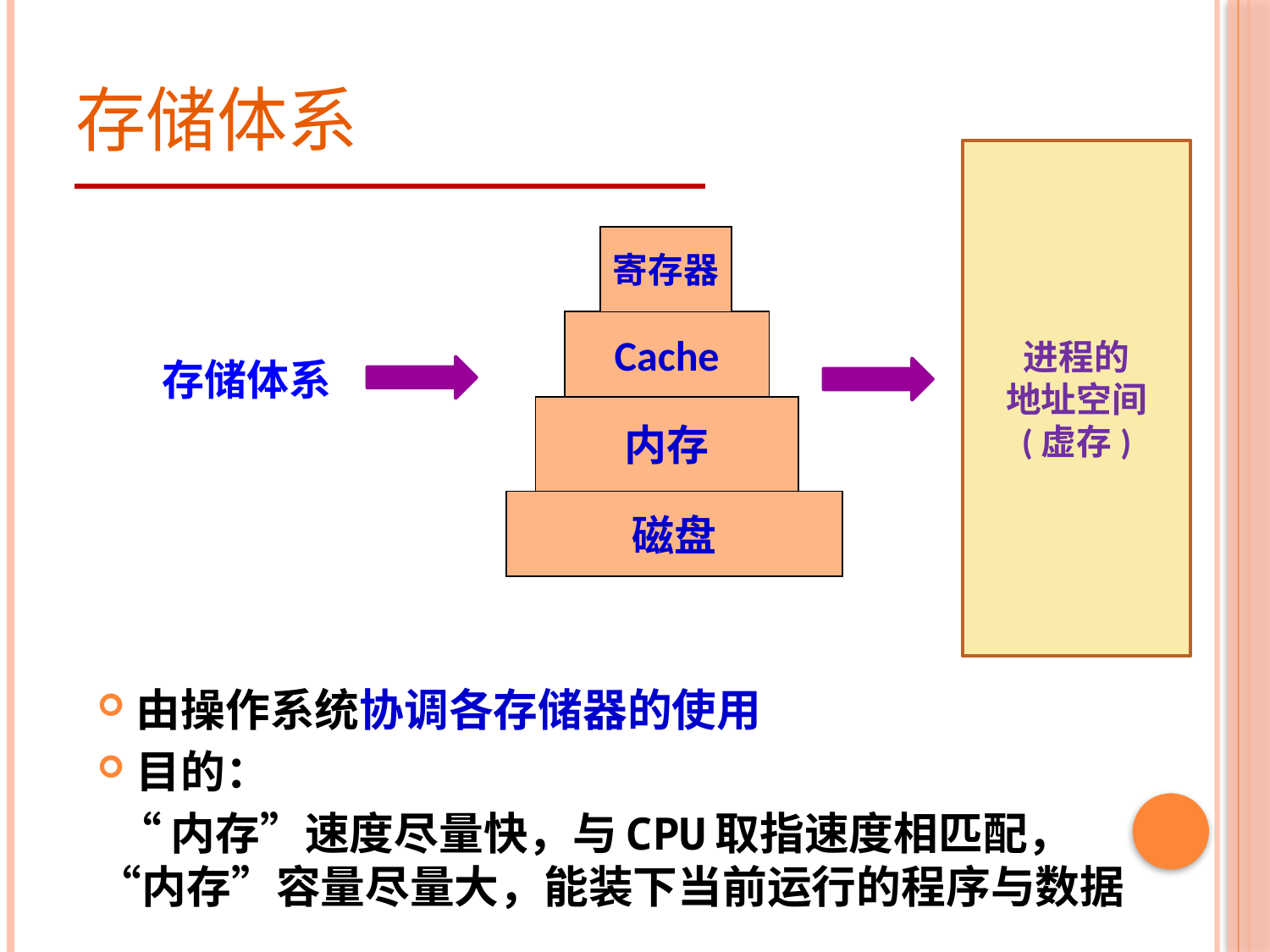

# 存储体系
进程的
地址空间
(虚存)
寄存器
Cache
内存
磁盘
存储体系

由操作系统协调各存储器的使用
目的：
  “内存”速度尽量快，与CPU取指速度相匹配，“内存”容量尽量大，能装下当前运行的程序与数据